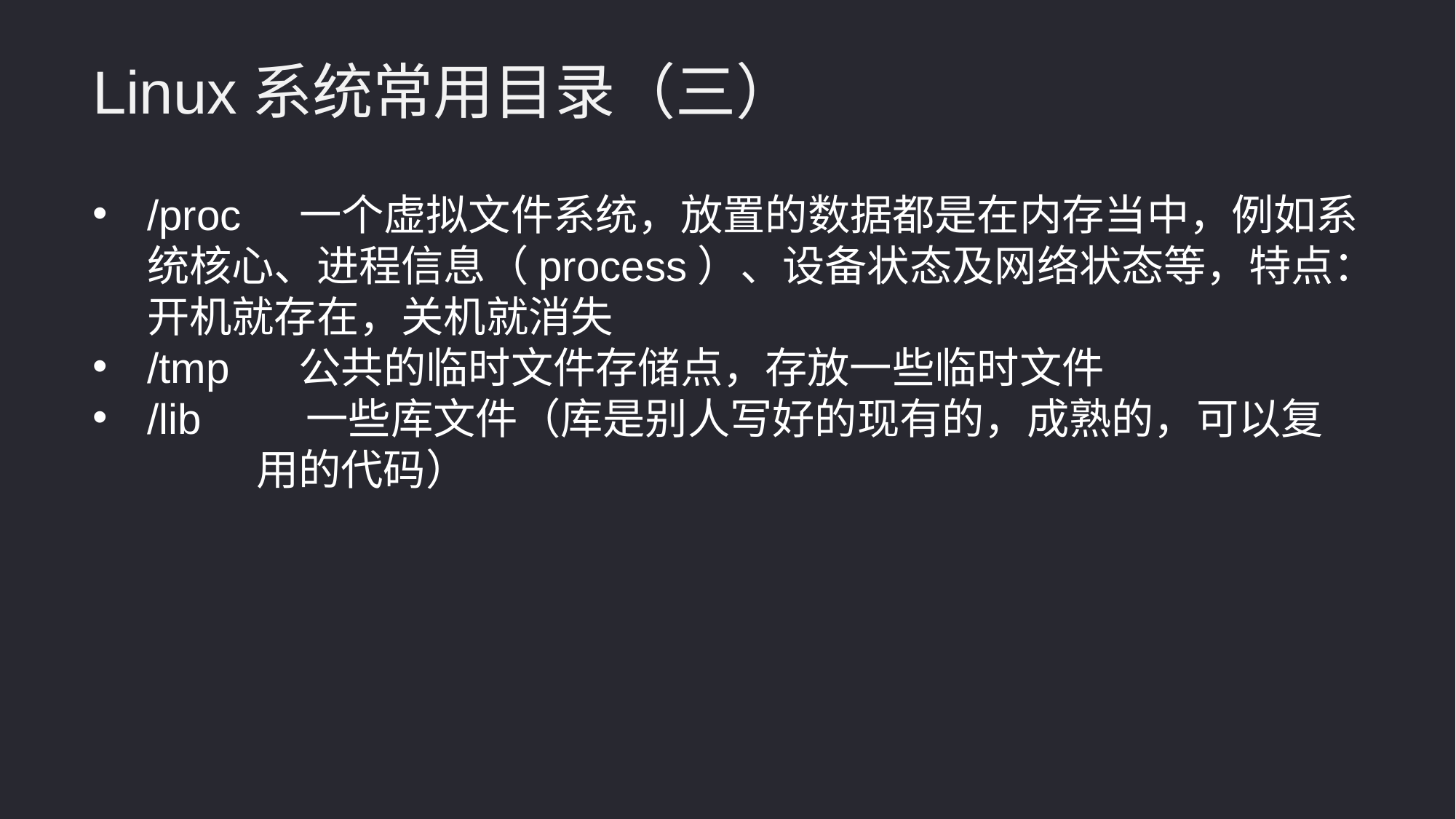

Linux系统常用目录（三）
/proc    一个虚拟文件系统，放置的数据都是在内存当中，例如系统核心、进程信息（process）、设备状态及网络状态等，特点：开机就存在，关机就消失
/tmp     公共的临时文件存储点，存放一些临时文件
/lib        一些库文件（库是别人写好的现有的，成熟的，可以复		用的代码）